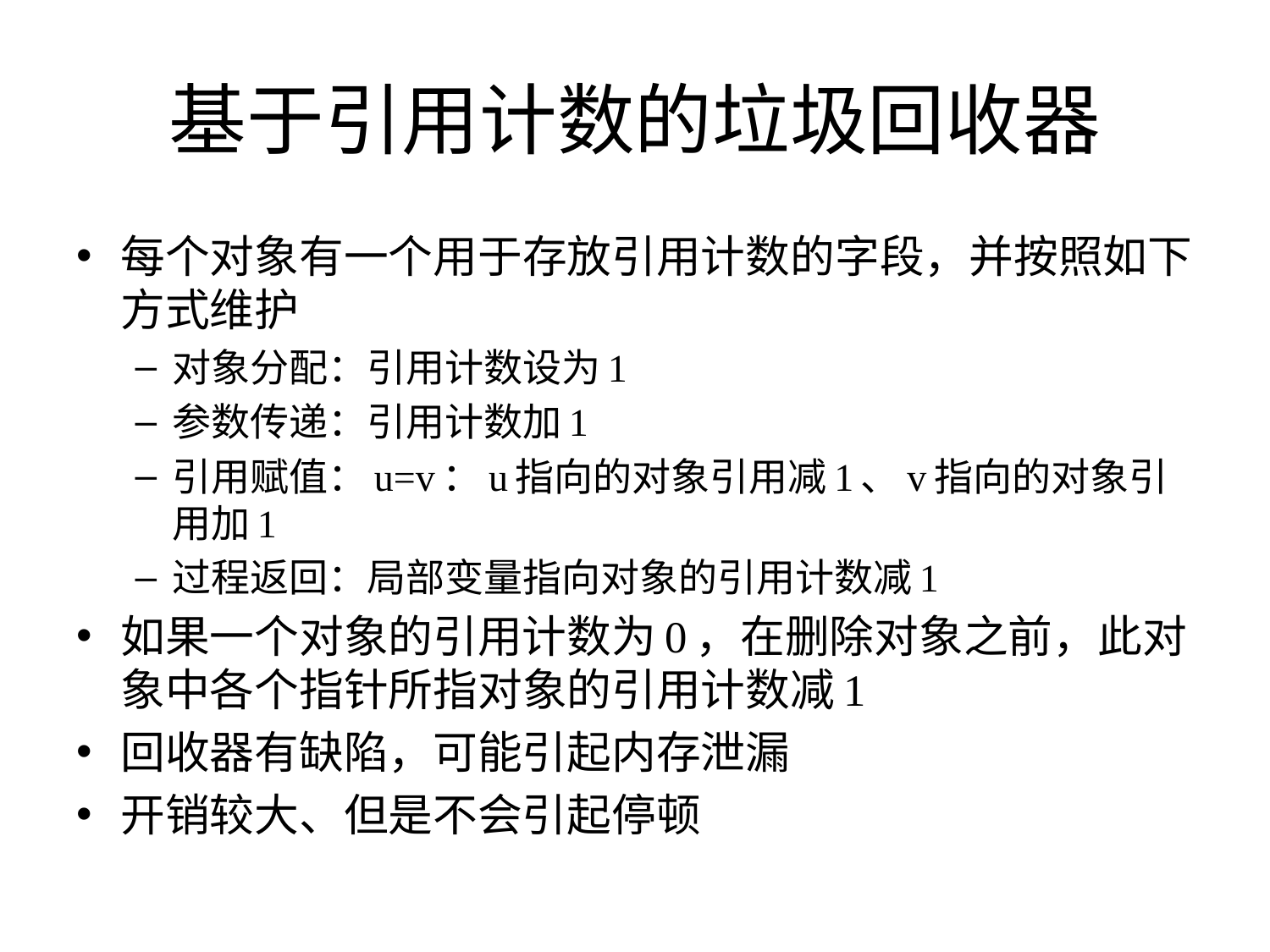

# 基于引用计数的垃圾回收器
每个对象有一个用于存放引用计数的字段，并按照如下方式维护
对象分配：引用计数设为1
参数传递：引用计数加1
引用赋值：u=v：u指向的对象引用减1、v指向的对象引用加1
过程返回：局部变量指向对象的引用计数减1
如果一个对象的引用计数为0，在删除对象之前，此对象中各个指针所指对象的引用计数减1
回收器有缺陷，可能引起内存泄漏
开销较大、但是不会引起停顿